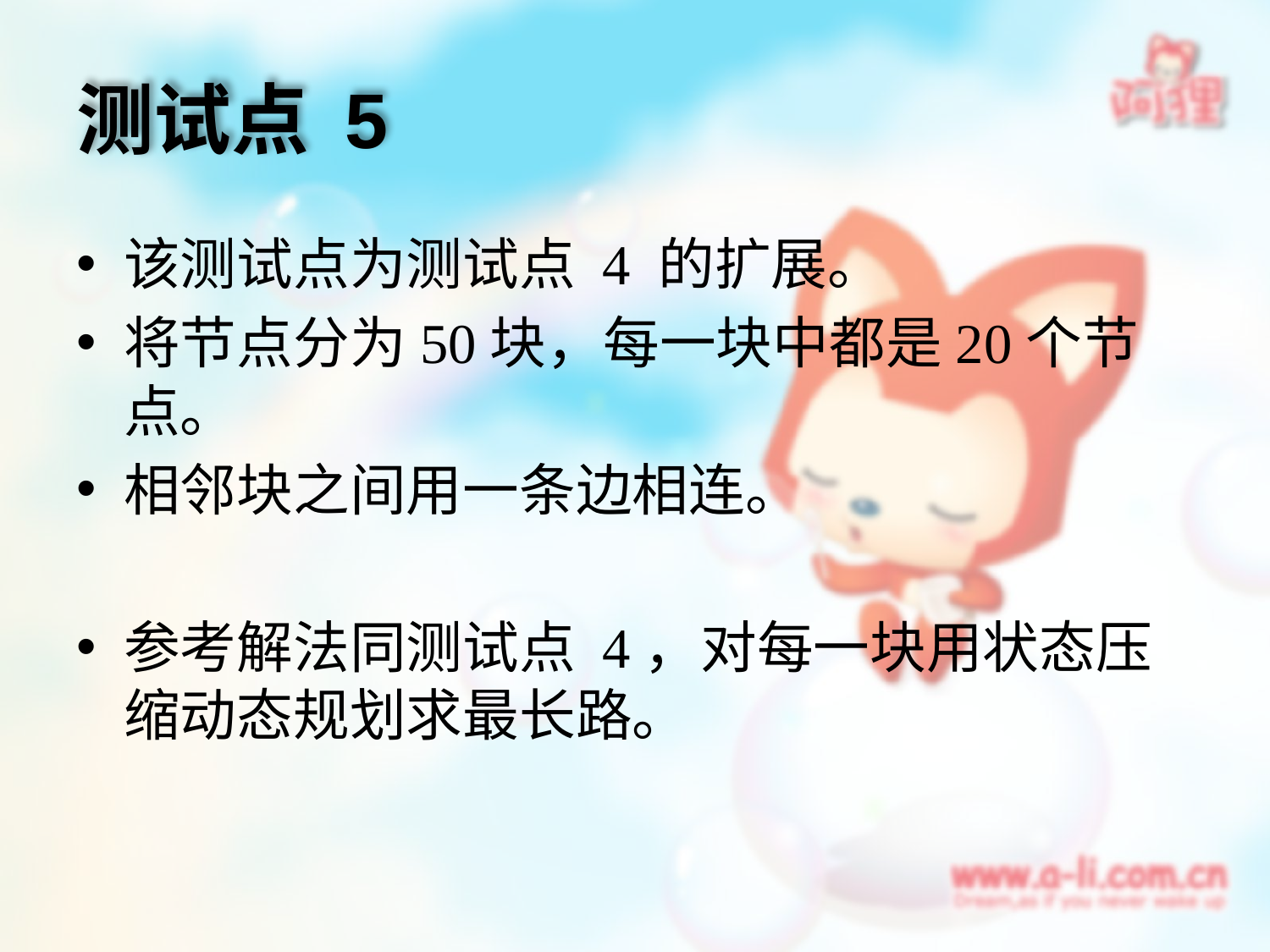

# 测试点 5
该测试点为测试点 4 的扩展。
将节点分为50块，每一块中都是20个节点。
相邻块之间用一条边相连。

参考解法同测试点 4，对每一块用状态压缩动态规划求最长路。